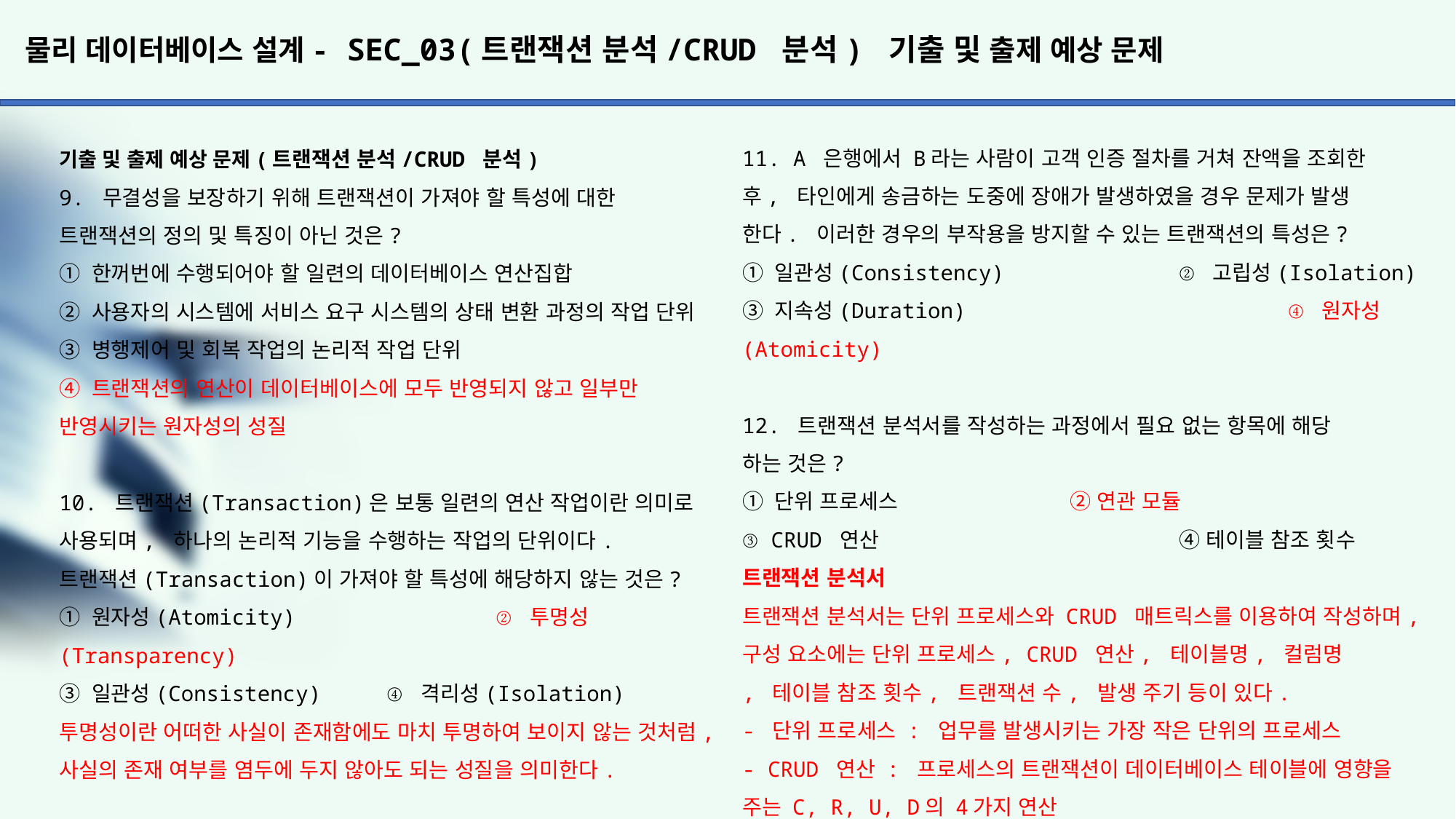

# 물리 데이터베이스 설계- SEC_03(트랜잭션 분석/CRUD 분석) 기출 및 출제 예상 문제
11. A 은행에서 B라는 사람이 고객 인증 절차를 거쳐 잔액을 조회한
후, 타인에게 송금하는 도중에 장애가 발생하였을 경우 문제가 발생
한다. 이러한 경우의 부작용을 방지할 수 있는 트랜잭션의 특성은?
① 일관성(Consistency)		② 고립성(Isolation)
③ 지속성(Duration)			④ 원자성(Atomicity)

12. 트랜잭션 분석서를 작성하는 과정에서 필요 없는 항목에 해당
하는 것은?
① 단위 프로세스		② 연관 모듈
③ CRUD 연산			④ 테이블 참조 횟수
트랜잭션 분석서
트랜잭션 분석서는 단위 프로세스와 CRUD 매트릭스를 이용하여 작성하며, 구성 요소에는 단위 프로세스, CRUD 연산, 테이블명, 컬럼명
, 테이블 참조 횟수, 트랜잭션 수, 발생 주기 등이 있다.
- 단위 프로세스 : 업무를 발생시키는 가장 작은 단위의 프로세스
- CRUD 연산 : 프로세스의 트랜잭션이 데이터베이스 테이블에 영향을
주는 C, R, U, D의 4가지 연산
- 테이블명, 컬럼명 : 프로세스가 접근하는 데이터베이스의 테이블명을 기록한다. 필요한 경우 테이블의 컬럼명을 적는다. 컬럼명을 적을 때는 마침표로 연결하여 테이블명.컬럼명과 같이 적는다.
- 테이블 참조 횟수 : 프로세스가 테이블을 참조하는 횟수
- 트랜잭션의 수 : 주기별로 수행되는 트랜잭션 횟수
- 발생 주기 : 연, 분기, 월, 일, 시간 등 트랜잭션 횟수를 측정하기 위한 발생 주기
기출 및 출제 예상 문제(트랜잭션 분석/CRUD 분석)
9. 무결성을 보장하기 위해 트랜잭션이 가져야 할 특성에 대한 트랜잭션의 정의 및 특징이 아닌 것은?
① 한꺼번에 수행되어야 할 일련의 데이터베이스 연산집합
② 사용자의 시스템에 서비스 요구 시스템의 상태 변환 과정의 작업 단위
③ 병행제어 및 회복 작업의 논리적 작업 단위
④ 트랜잭션의 연산이 데이터베이스에 모두 반영되지 않고 일부만 반영시키는 원자성의 성질

10. 트랜잭션(Transaction)은 보통 일련의 연산 작업이란 의미로
사용되며, 하나의 논리적 기능을 수행하는 작업의 단위이다.  트랜잭션(Transaction)이 가져야 할 특성에 해당하지 않는 것은?
① 원자성(Atomicity)		② 투명성(Transparency)
③ 일관성(Consistency)	④ 격리성(Isolation)
투명성이란 어떠한 사실이 존재함에도 마치 투명하여 보이지 않는 것처럼, 사실의 존재 여부를 염두에 두지 않아도 되는 성질을 의미한다.